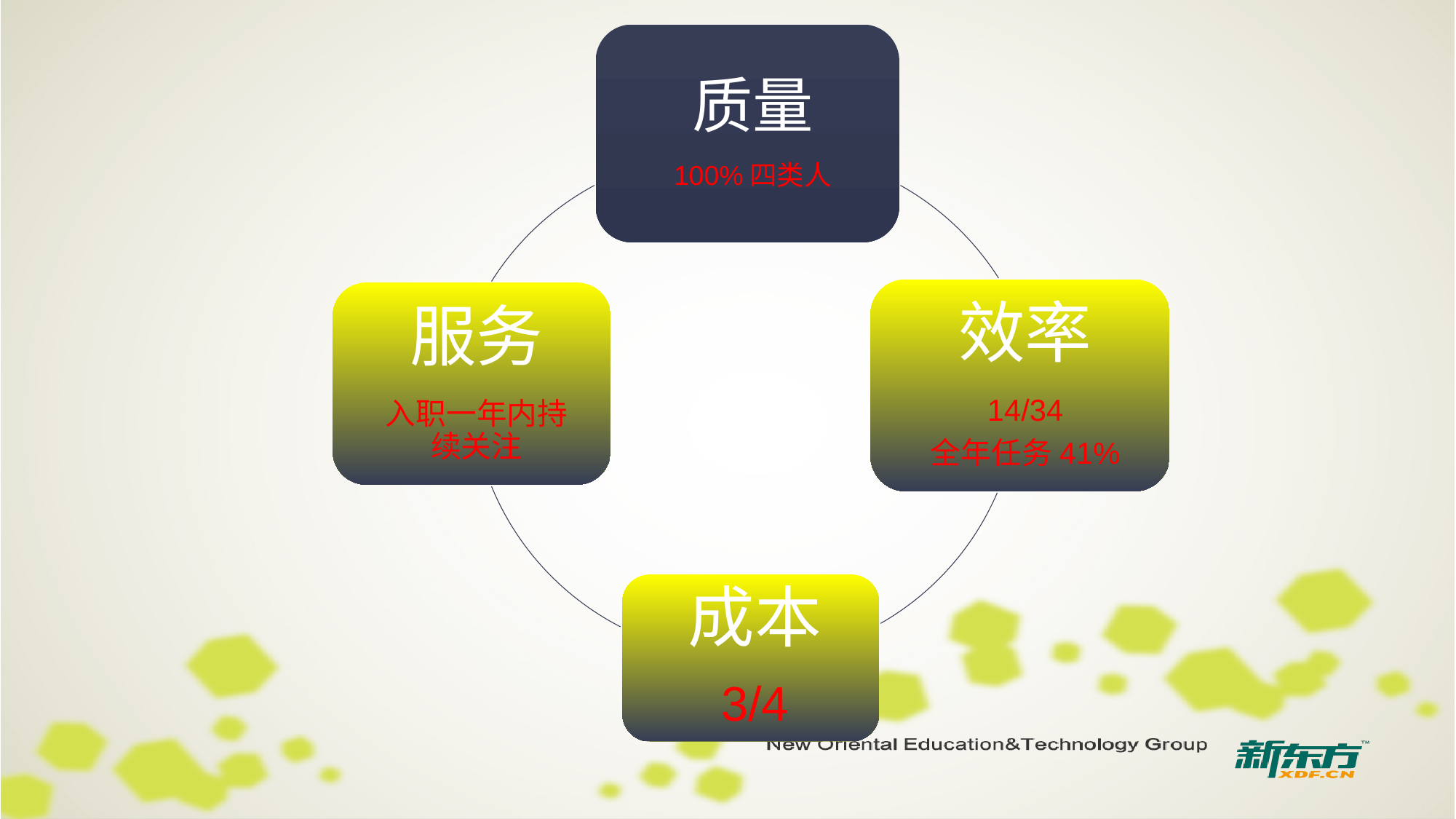

质量
100%四类人
效率
14/34
全年任务41%
成本
3/4
服务
入职一年内持续关注